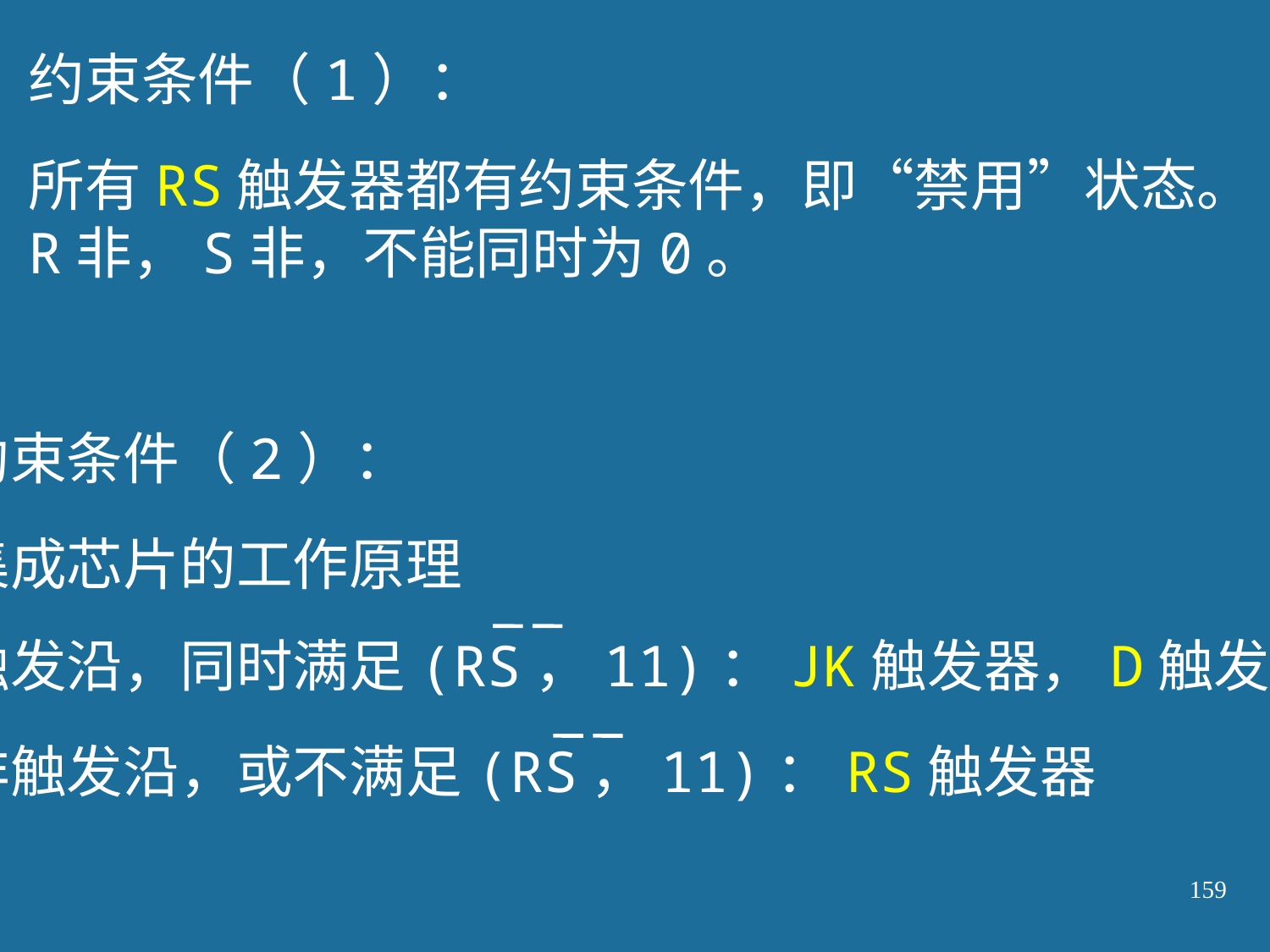

约束条件（1）：

所有RS触发器都有约束条件，即“禁用”状态。
R非，S非，不能同时为0。
约束条件（2）：

集成芯片的工作原理

触发沿，同时满足(RS，11)：JK触发器，D触发器

非触发沿，或不满足(RS，11)：RS触发器
159